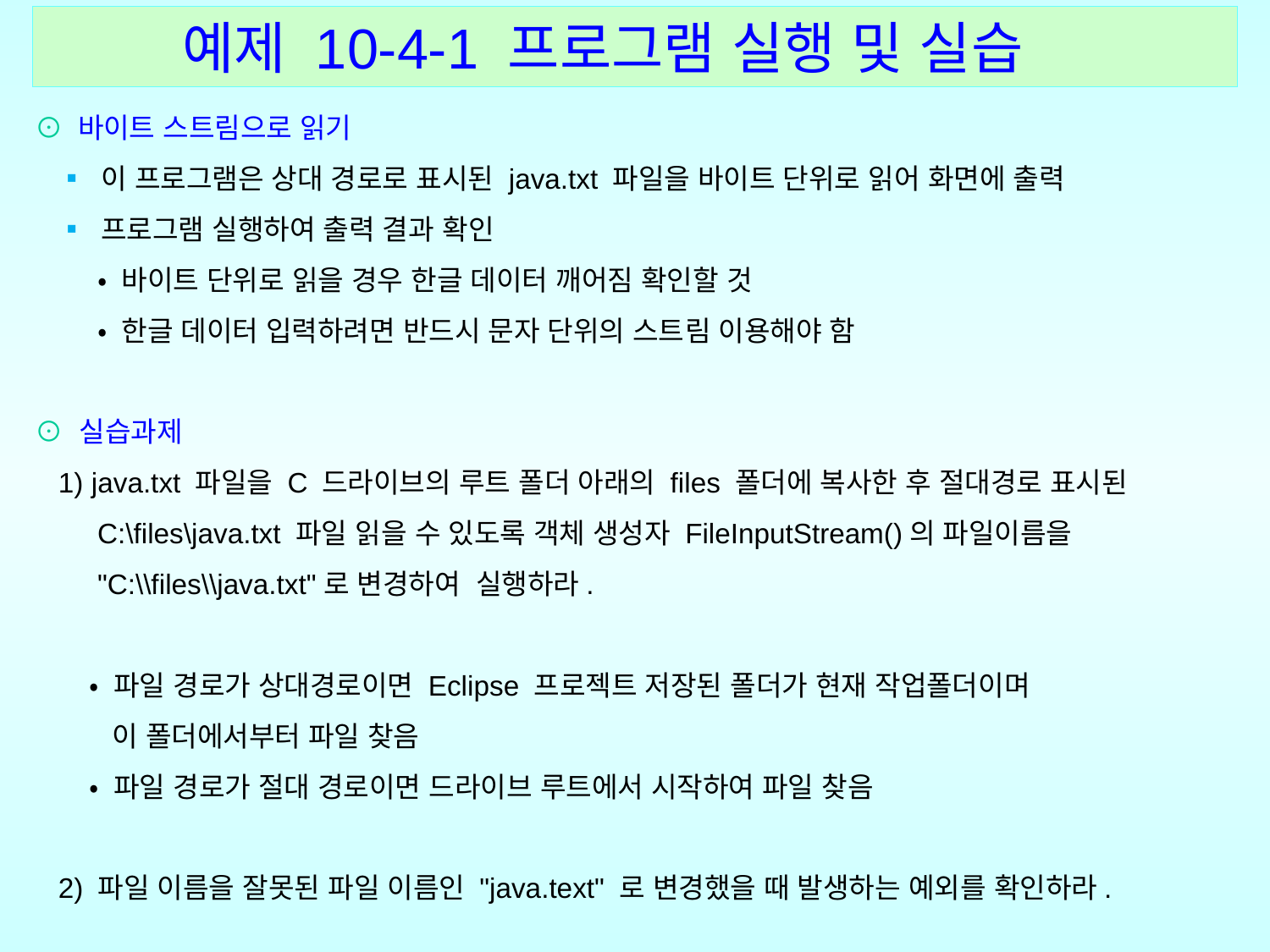

예제 10-4-1 프로그램 실행 및 실습
⊙ 바이트 스트림으로 읽기
   ▪ 이 프로그램은 상대 경로로 표시된 java.txt 파일을 바이트 단위로 읽어 화면에 출력
   ▪ 프로그램 실행하여 출력 결과 확인
        • 바이트 단위로 읽을 경우 한글 데이터 깨어짐 확인할 것
        • 한글 데이터 입력하려면 반드시 문자 단위의 스트림 이용해야 함

⊙ 실습과제
   1) java.txt 파일을 C 드라이브의 루트 폴더 아래의 files 폴더에 복사한 후 절대경로 표시된
        C:\files\java.txt 파일 읽을 수 있도록 객체 생성자 FileInputStream()의 파일이름을
        "C:\\files\\java.txt"로 변경하여  실행하라.

       • 파일 경로가 상대경로이면 Eclipse 프로젝트 저장된 폴더가 현재 작업폴더이며
         이 폴더에서부터 파일 찾음
       • 파일 경로가 절대 경로이면 드라이브 루트에서 시작하여 파일 찾음

   2) 파일 이름을 잘못된 파일 이름인 "java.text" 로 변경했을 때 발생하는 예외를 확인하라.